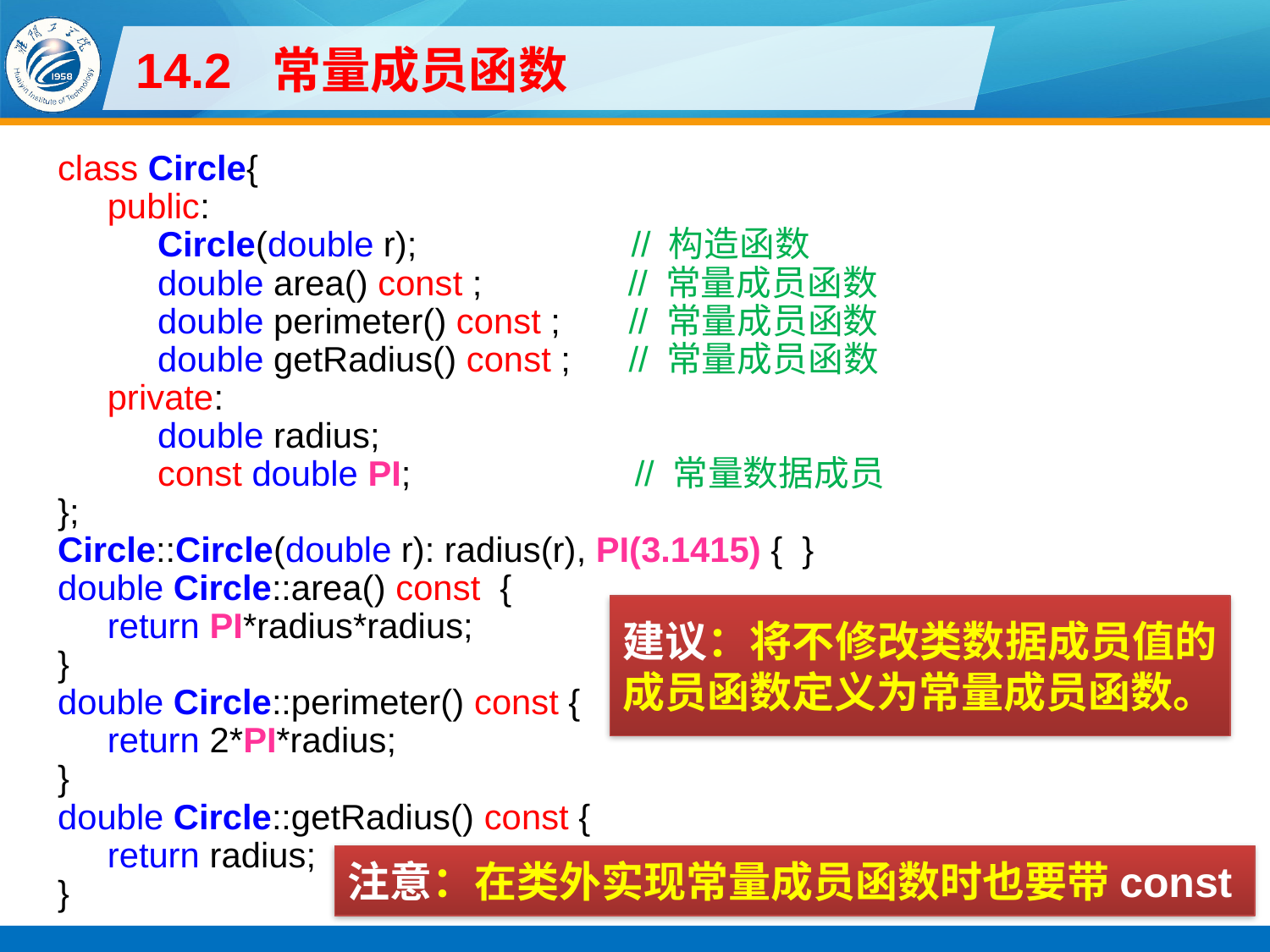

# 14.2  常量成员函数
class Circle{
public:
Circle(double r);                      // 构造函数
double area() const ;               // 常量成员函数
double perimeter() const ;       // 常量成员函数
double getRadius() const ;      // 常量成员函数
private:
double radius;
const double PI;                       // 常量数据成员
};
Circle::Circle(double r): radius(r), PI(3.1415) {  }
double Circle::area() const  {
return PI*radius*radius;
}
double Circle::perimeter() const {
return 2*PI*radius;
}
double Circle::getRadius() const {
return radius;
}

建议：将不修改类数据成员值的成员函数定义为常量成员函数。
注意：在类外实现常量成员函数时也要带const